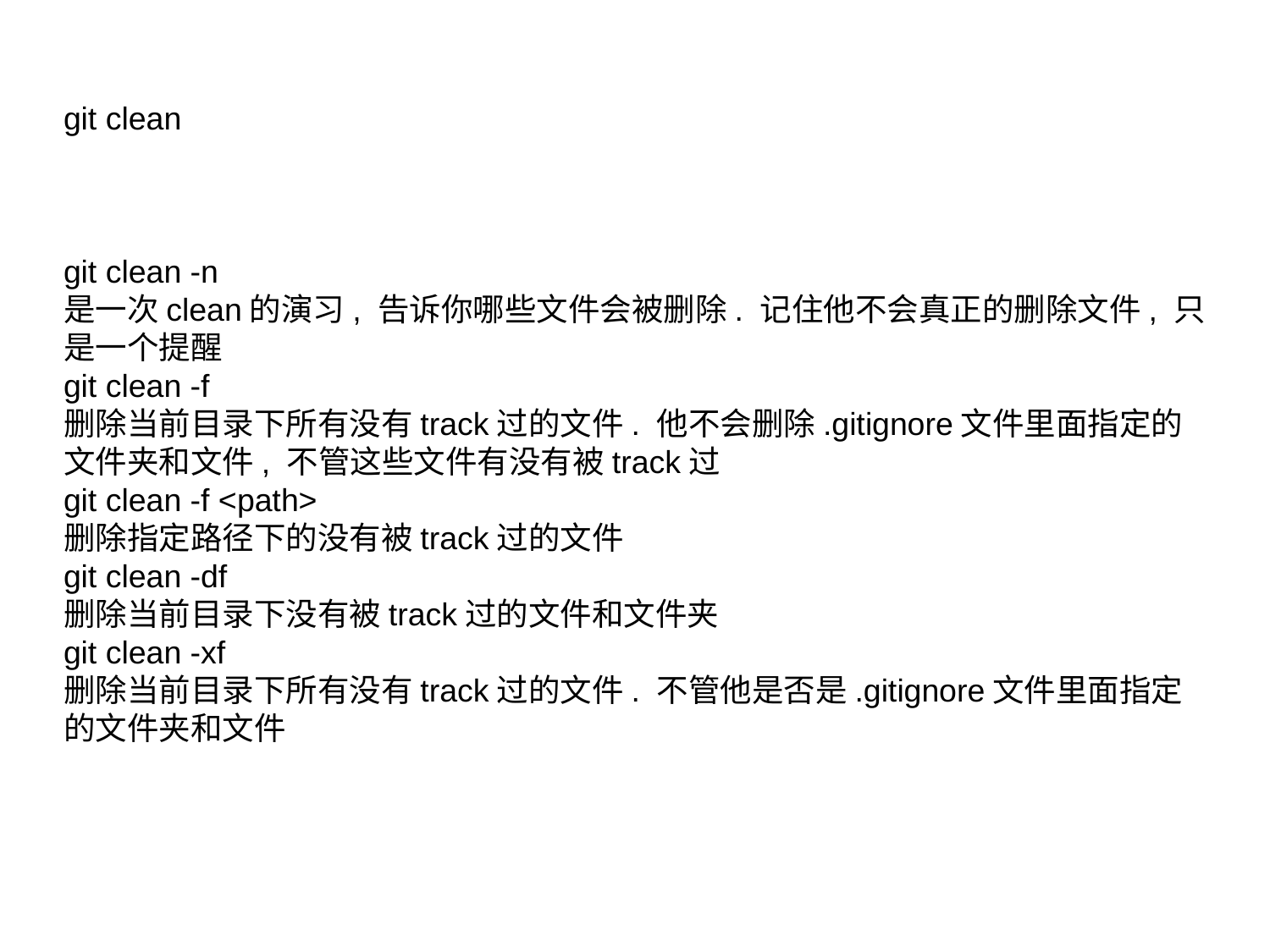

# git clean
git clean -n
是一次clean的演习, 告诉你哪些文件会被删除. 记住他不会真正的删除文件, 只是一个提醒
git clean -f
删除当前目录下所有没有track过的文件. 他不会删除.gitignore文件里面指定的文件夹和文件, 不管这些文件有没有被track过
git clean -f <path>
删除指定路径下的没有被track过的文件
git clean -df
删除当前目录下没有被track过的文件和文件夹
git clean -xf
删除当前目录下所有没有track过的文件. 不管他是否是.gitignore文件里面指定的文件夹和文件